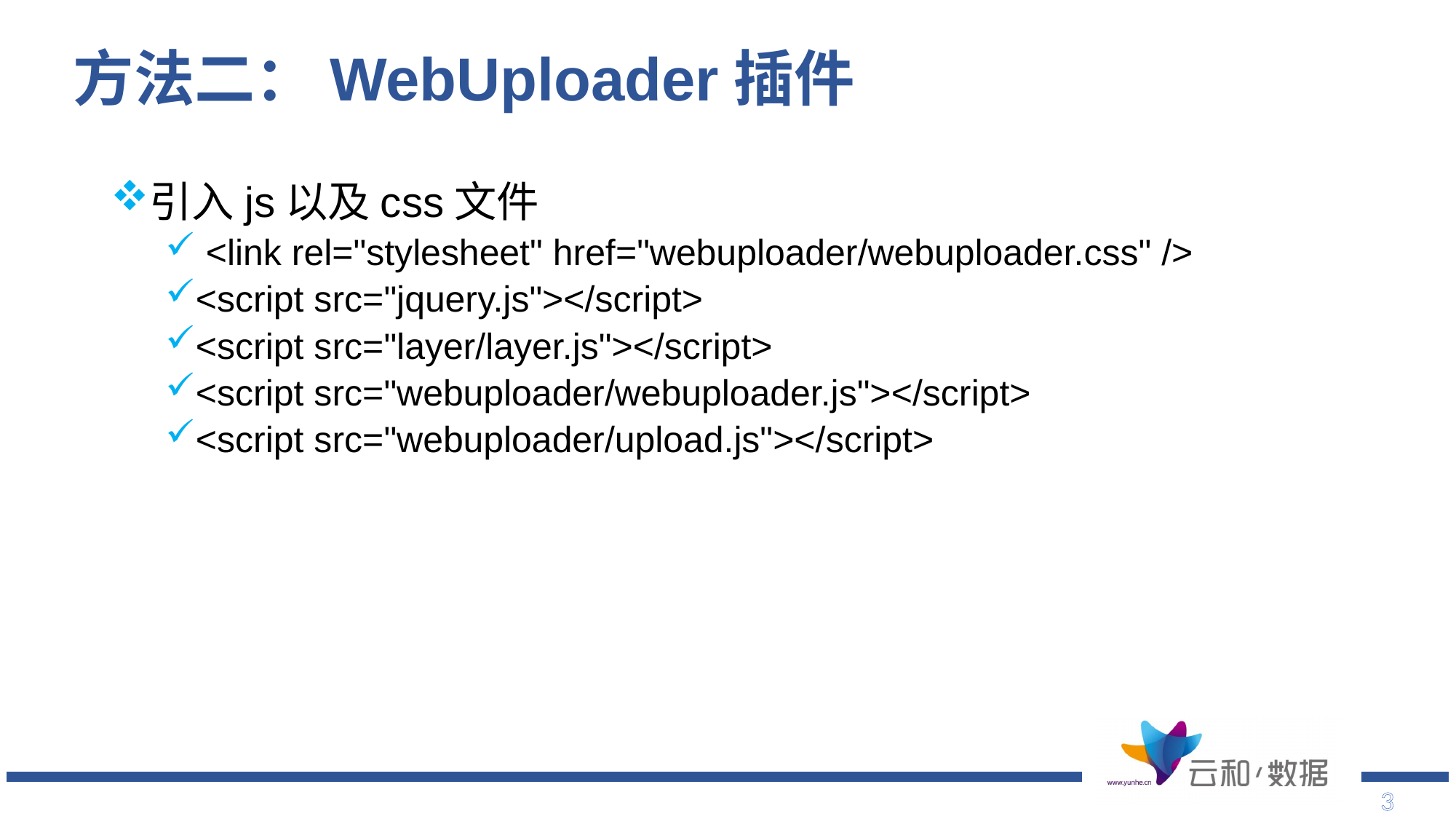

# 方法二：WebUploader插件
引入js以及css文件
 <link rel="stylesheet" href="webuploader/webuploader.css" />
<script src="jquery.js"></script>
<script src="layer/layer.js"></script>
<script src="webuploader/webuploader.js"></script>
<script src="webuploader/upload.js"></script>